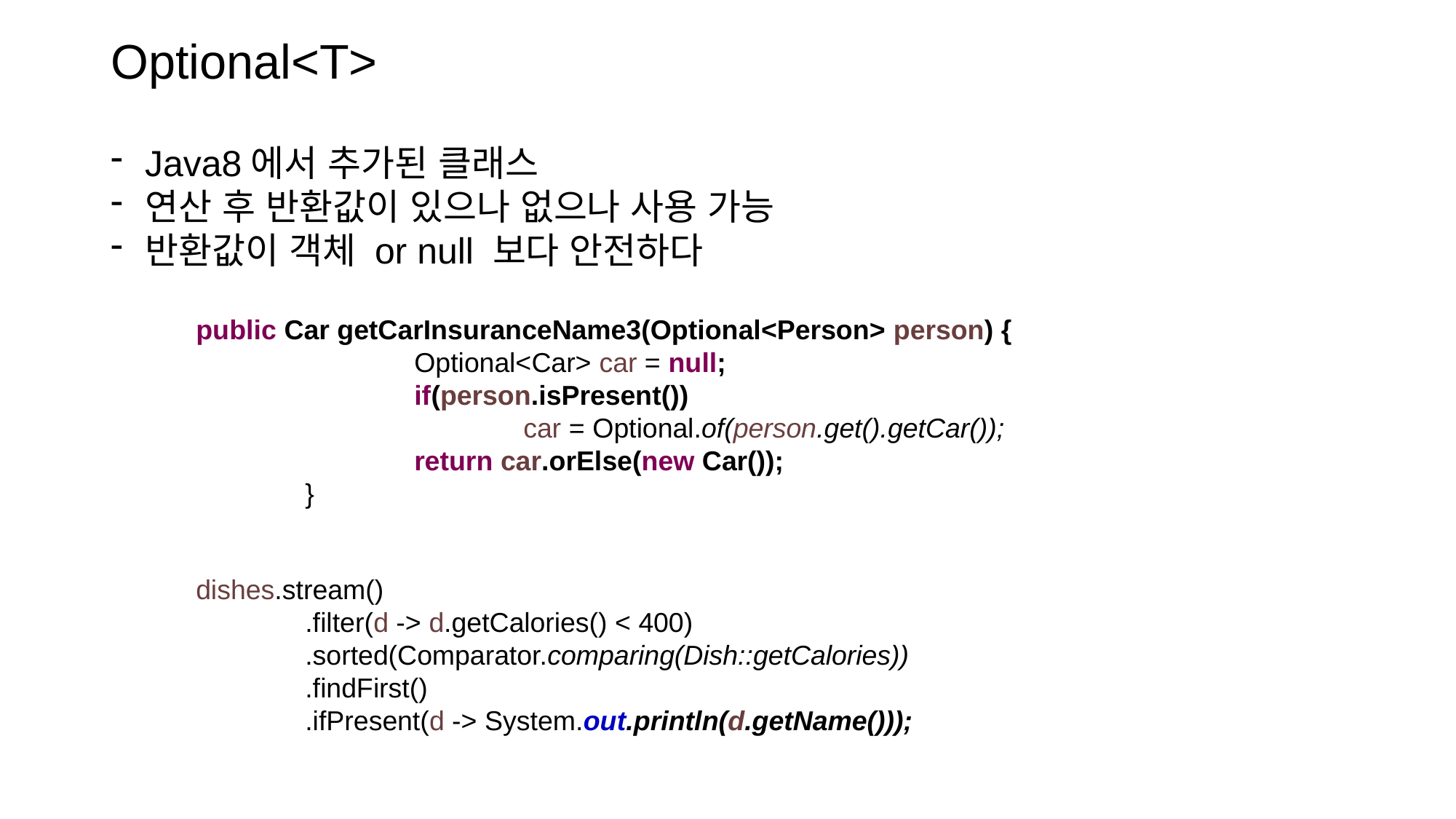

Optional<T>
Java8에서 추가된 클래스
연산 후 반환값이 있으나 없으나 사용 가능
반환값이 객체 or null 보다 안전하다
public Car getCarInsuranceName3(Optional<Person> person) {
		Optional<Car> car = null;
		if(person.isPresent())
			car = Optional.of(person.get().getCar());
		return car.orElse(new Car());
	}
dishes.stream()
	.filter(d -> d.getCalories() < 400)
	.sorted(Comparator.comparing(Dish::getCalories))
	.findFirst()
	.ifPresent(d -> System.out.println(d.getName()));